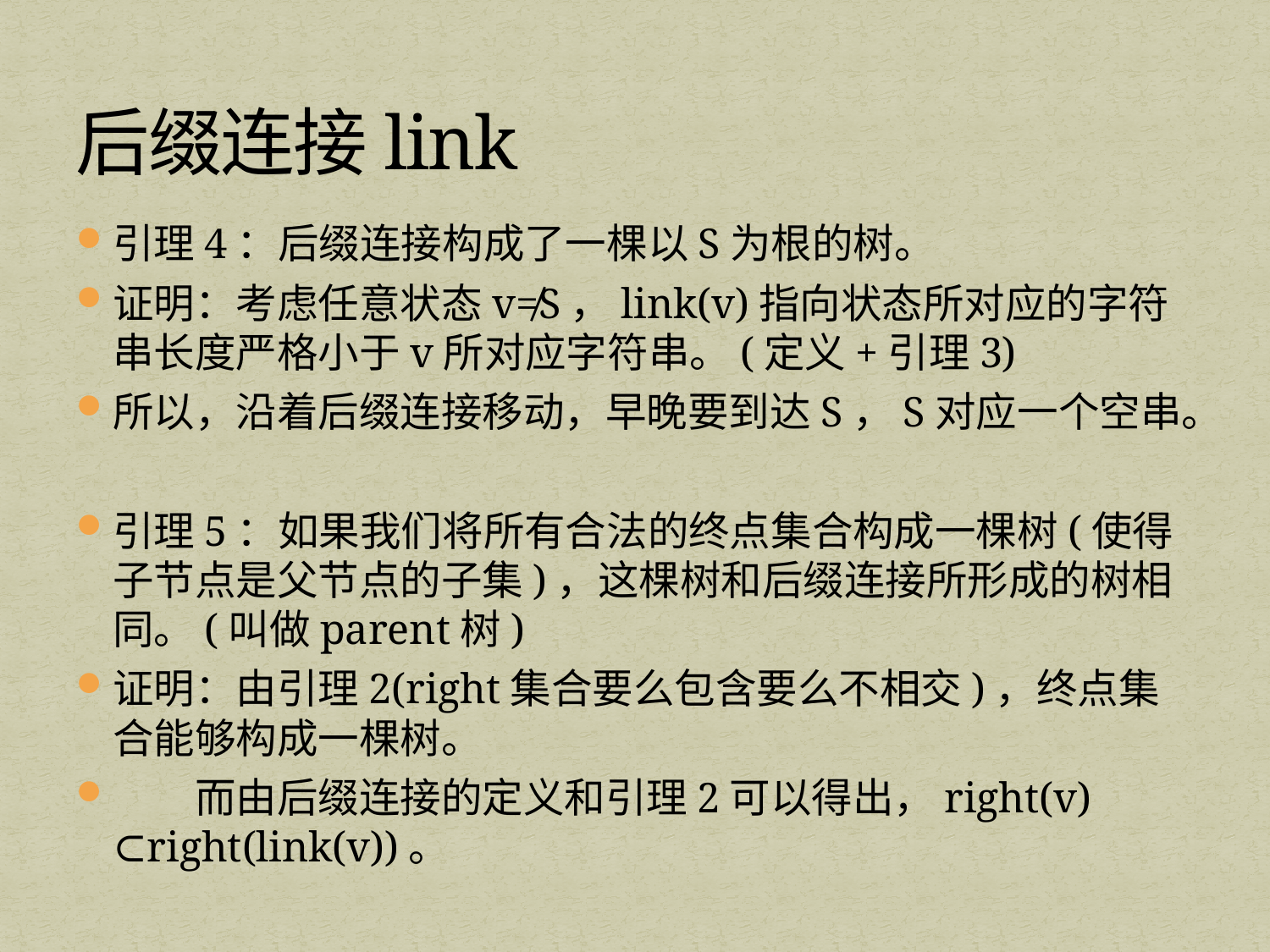

# 后缀连接link
引理4：后缀连接构成了一棵以S为根的树。
证明：考虑任意状态v≠S，link(v)指向状态所对应的字符串长度严格小于v所对应字符串。(定义+引理3)
所以，沿着后缀连接移动，早晚要到达S，S对应一个空串。

引理5：如果我们将所有合法的终点集合构成一棵树(使得子节点是父节点的子集)，这棵树和后缀连接所形成的树相同。(叫做parent树)
证明：由引理2(right集合要么包含要么不相交)，终点集合能够构成一棵树。
　　而由后缀连接的定义和引理2可以得出，right(v) ⊂right(link(v))。